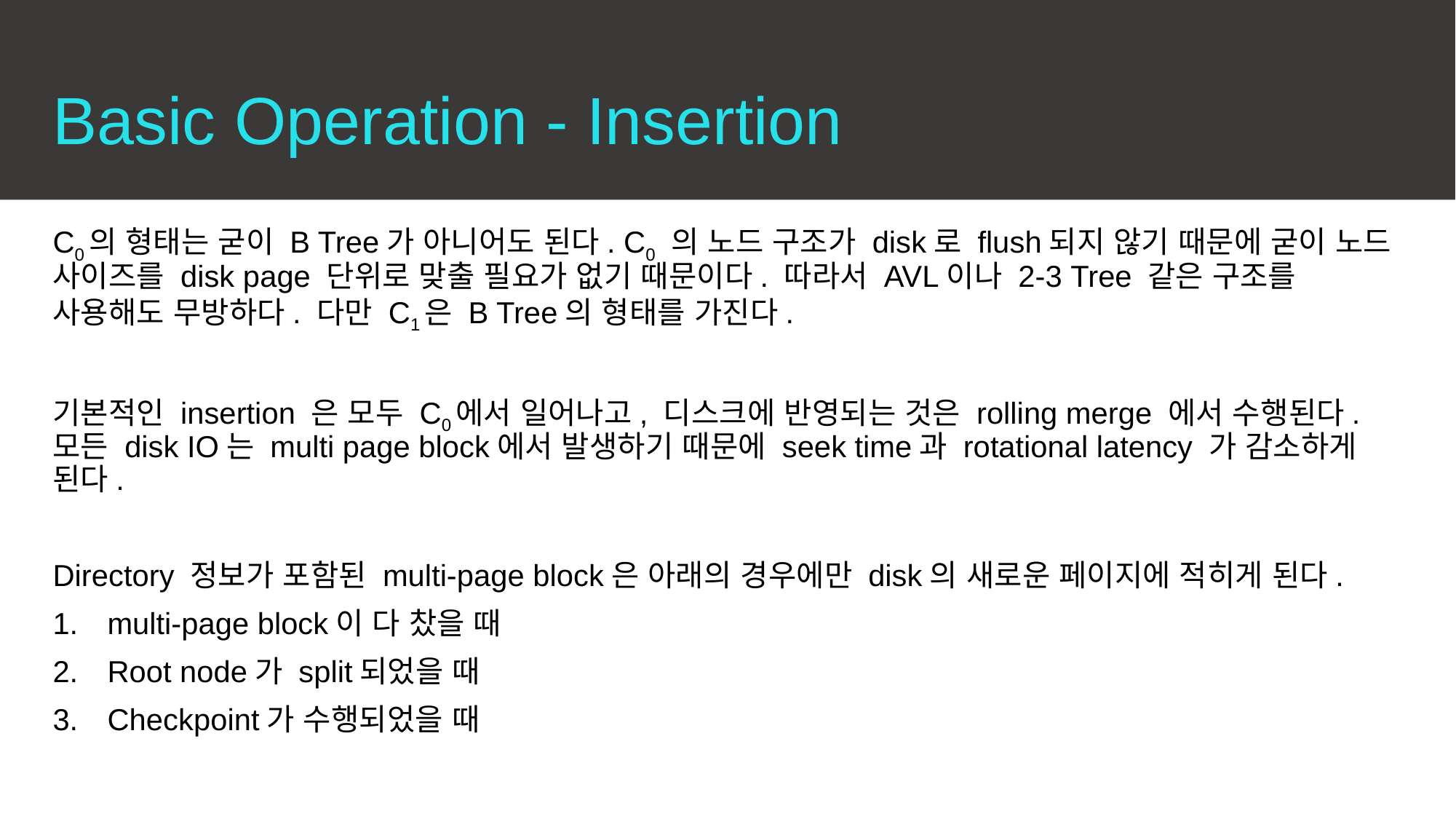

# Basic Operation - Insertion
C0의 형태는 굳이 B Tree가 아니어도 된다. C0 의 노드 구조가 disk로 flush되지 않기 때문에 굳이 노드 사이즈를 disk page 단위로 맞출 필요가 없기 때문이다. 따라서 AVL이나 2-3 Tree 같은 구조를 사용해도 무방하다. 다만 C1은 B Tree의 형태를 가진다.

기본적인 insertion 은 모두 C0에서 일어나고, 디스크에 반영되는 것은 rolling merge 에서 수행된다. 모든 disk IO는 multi page block에서 발생하기 때문에 seek time과 rotational latency 가 감소하게 된다.

Directory 정보가 포함된 multi-page block은 아래의 경우에만 disk의 새로운 페이지에 적히게 된다.
multi-page block이 다 찼을 때
Root node가 split되었을 때
Checkpoint가 수행되었을 때